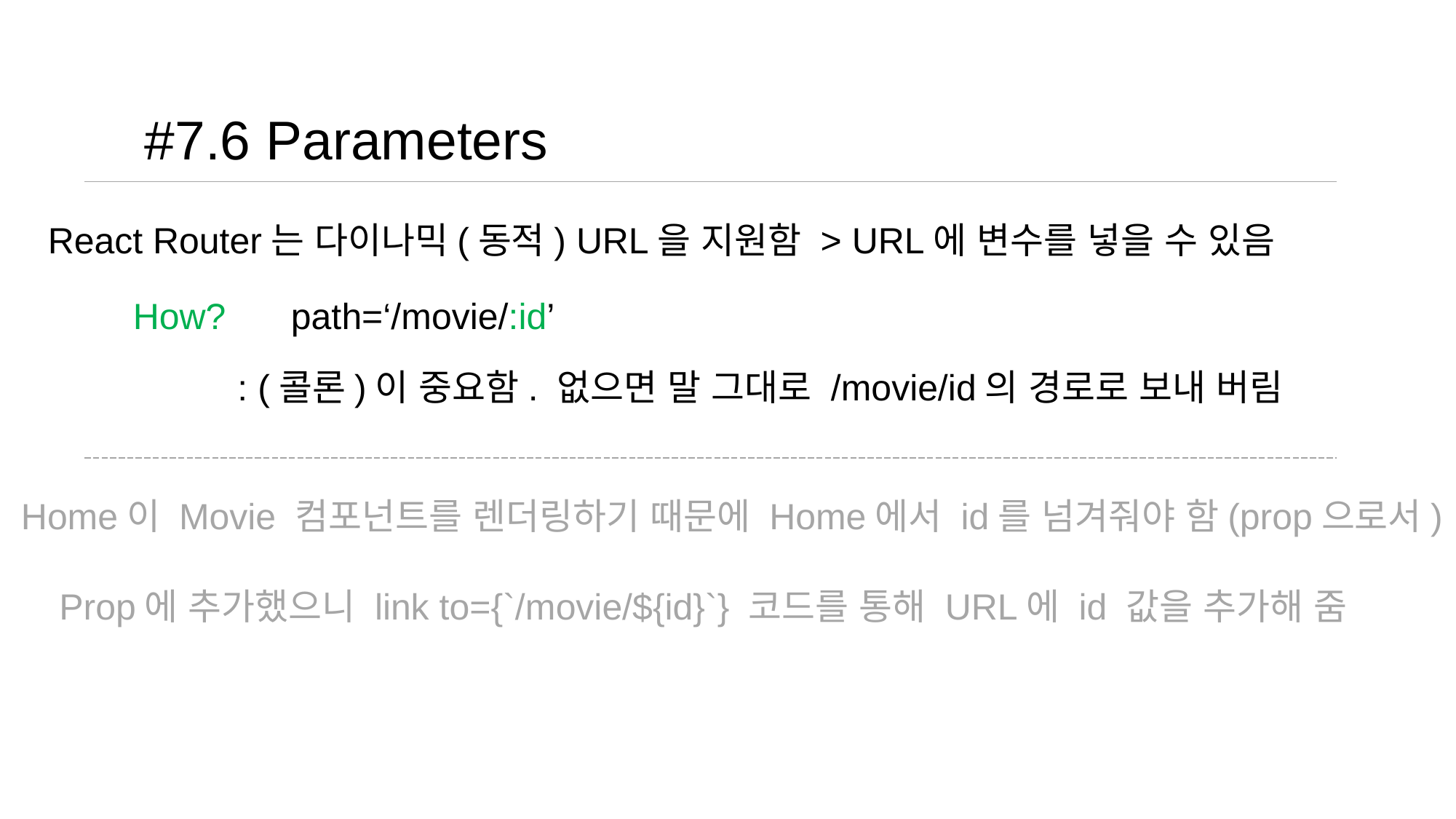

#7.6 Parameters
React Router는 다이나믹(동적) URL을 지원함 > URL에 변수를 넣을 수 있음
path=‘/movie/:id’
How?
: (콜론)이 중요함. 없으면 말 그대로 /movie/id의 경로로 보내 버림
Home이 Movie 컴포넌트를 렌더링하기 때문에 Home에서 id를 넘겨줘야 함(prop으로서)
Prop에 추가했으니 link to={`/movie/${id}`} 코드를 통해 URL에 id 값을 추가해 줌